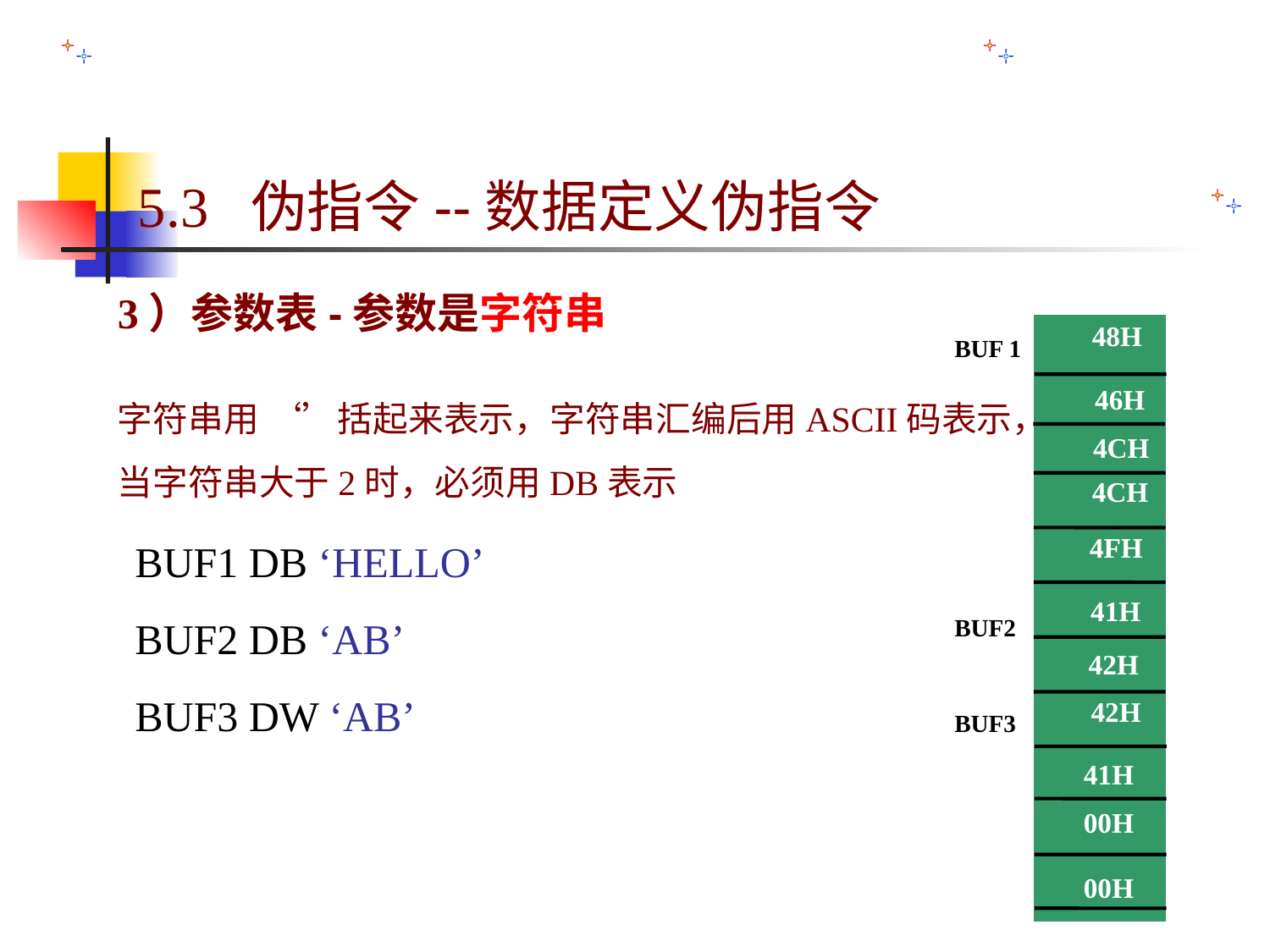

5.3  伪指令--数据定义伪指令
 48H

 46H
4CH

4CH

4FH

 41H

42H
42H

41H
00H

00H

3）参数表-参数是字符串

字符串用 ‘’括起来表示，字符串汇编后用ASCII码表示，
当字符串大于2时，必须用DB表示
BUF 1
BUF1 DB ‘HELLO’
BUF2 DB ‘AB’
BUF3 DW ‘AB’
BUF2
BUF3